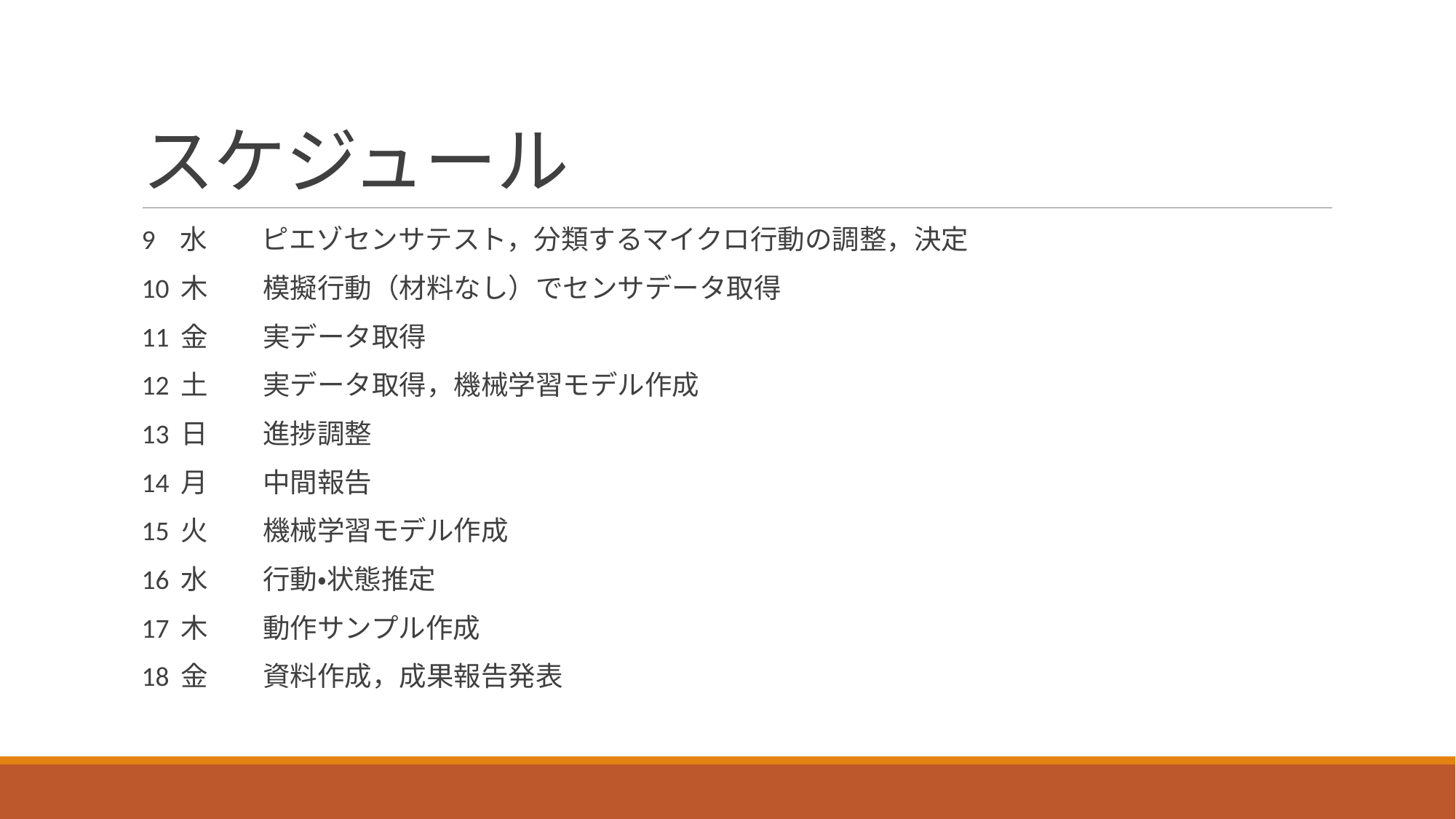

# スケジュール
9   水　　ピエゾセンサテスト，分類するマイクロ行動の調整，決定
10 木　　模擬行動（材料なし）でセンサデータ取得
11 金　　実データ取得
12 土　　実データ取得，機械学習モデル作成
13 日　　進捗調整
14 月　　中間報告
15 火　　機械学習モデル作成
16 水　　行動・状態推定
17 木　　動作サンプル作成
18 金　　資料作成，成果報告発表